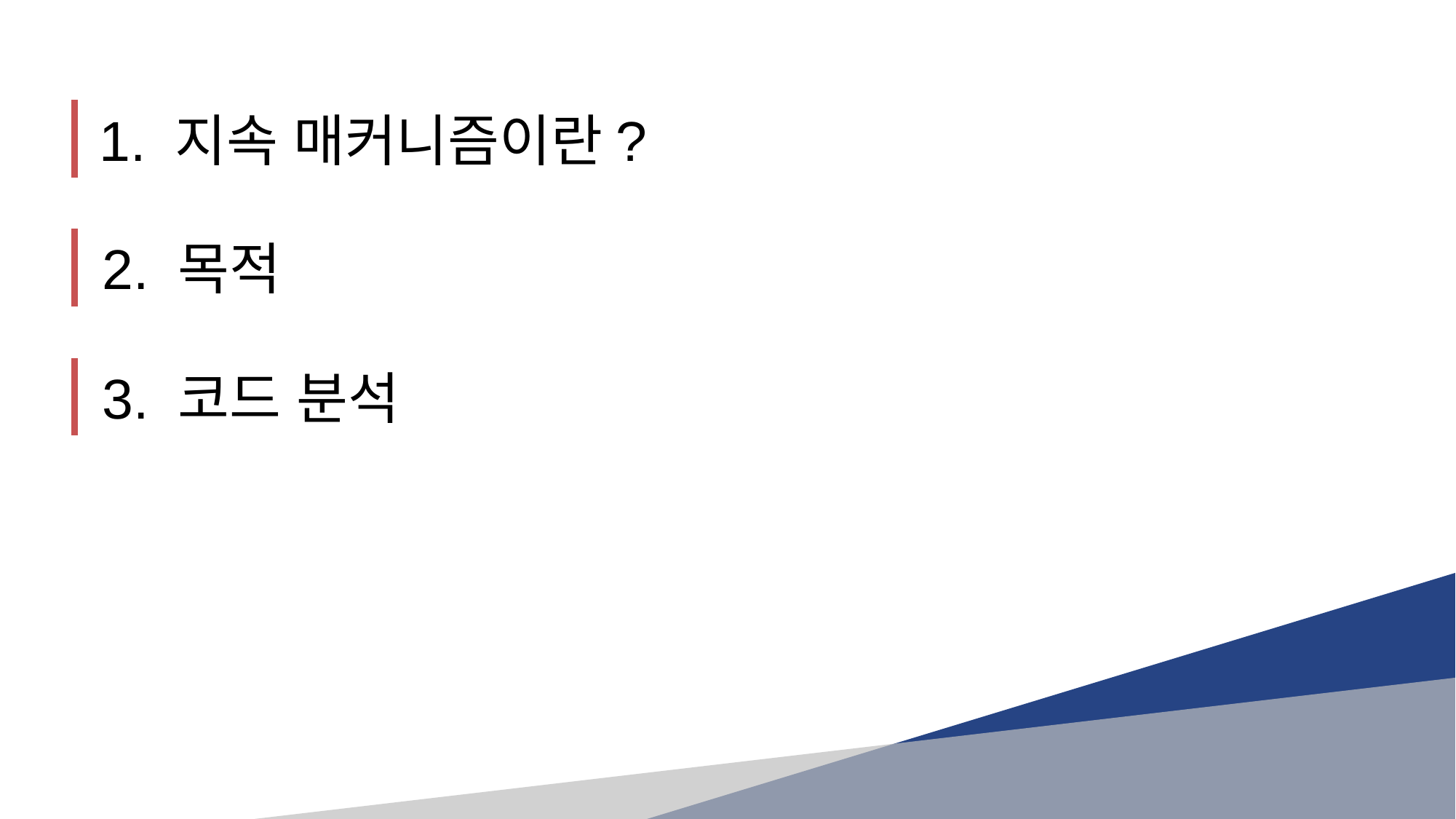

1. 지속 매커니즘이란?
2. 목적
3. 코드 분석